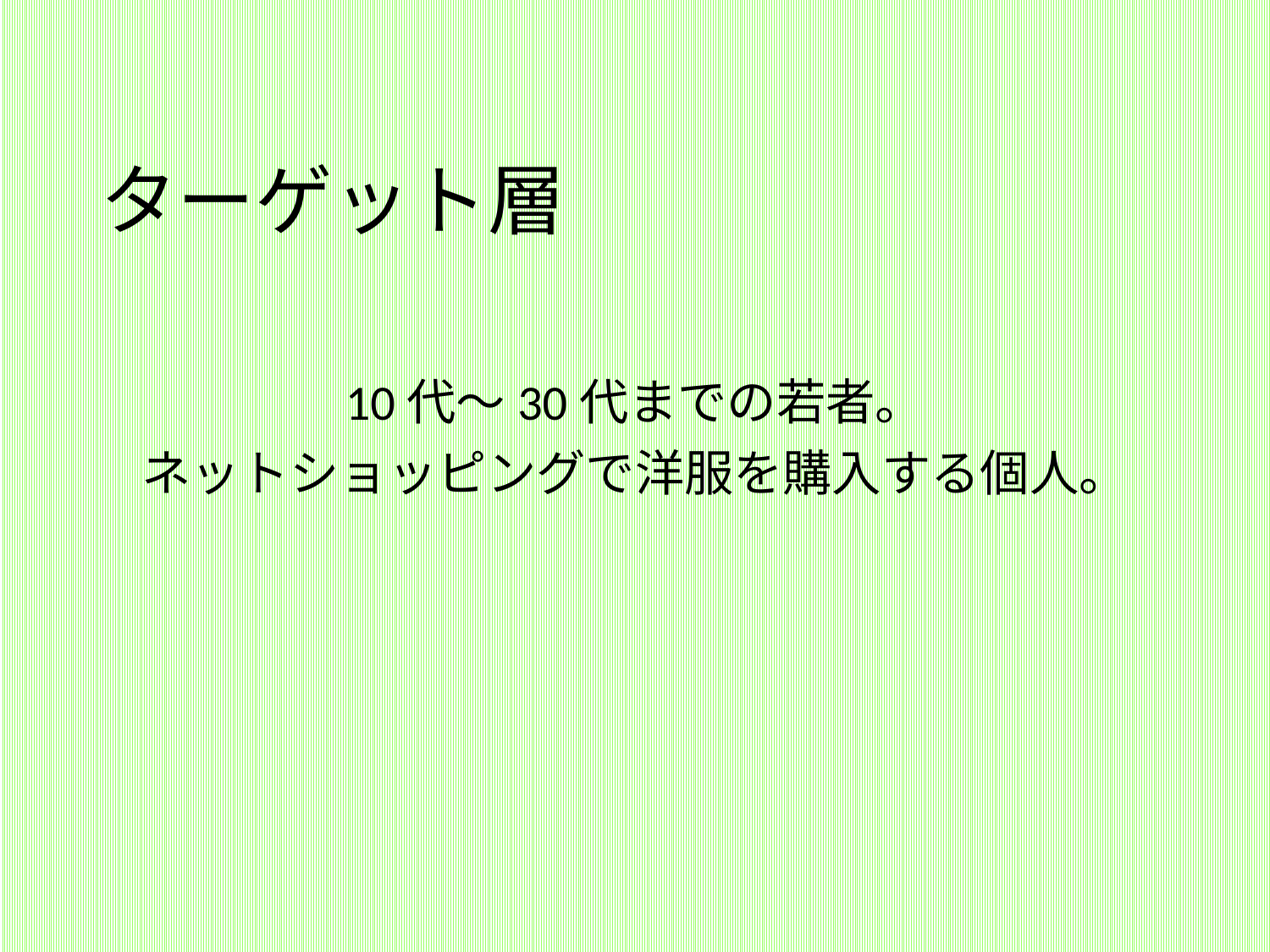

# ターゲット層
10代～30代までの若者。
ネットショッピングで洋服を購入する個人。